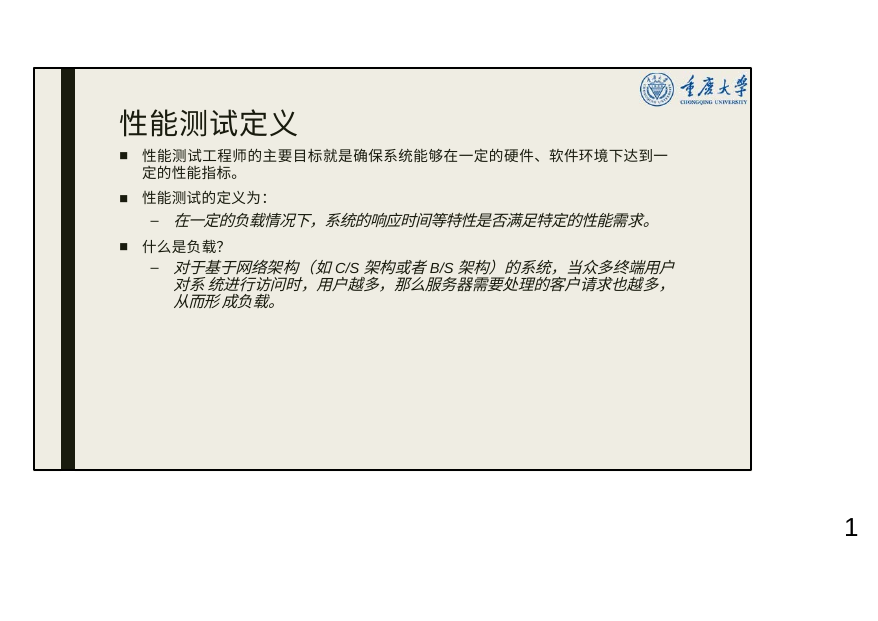

# 性能测试定义
性能测试工程师的主要目标就是确保系统能够在一定的硬件、软件环境下达到一 定的性能指标。
性能测试的定义为：
在一定的负载情况下，系统的响应时间等特性是否满足特定的性能需求。
什么是负载？
对于基于网络架构（如C/S架构或者B/S架构）的系统，当众多终端用户对系 统进行访问时，用户越多，那么服务器需要处理的客户请求也越多，从而形 成负载。
1